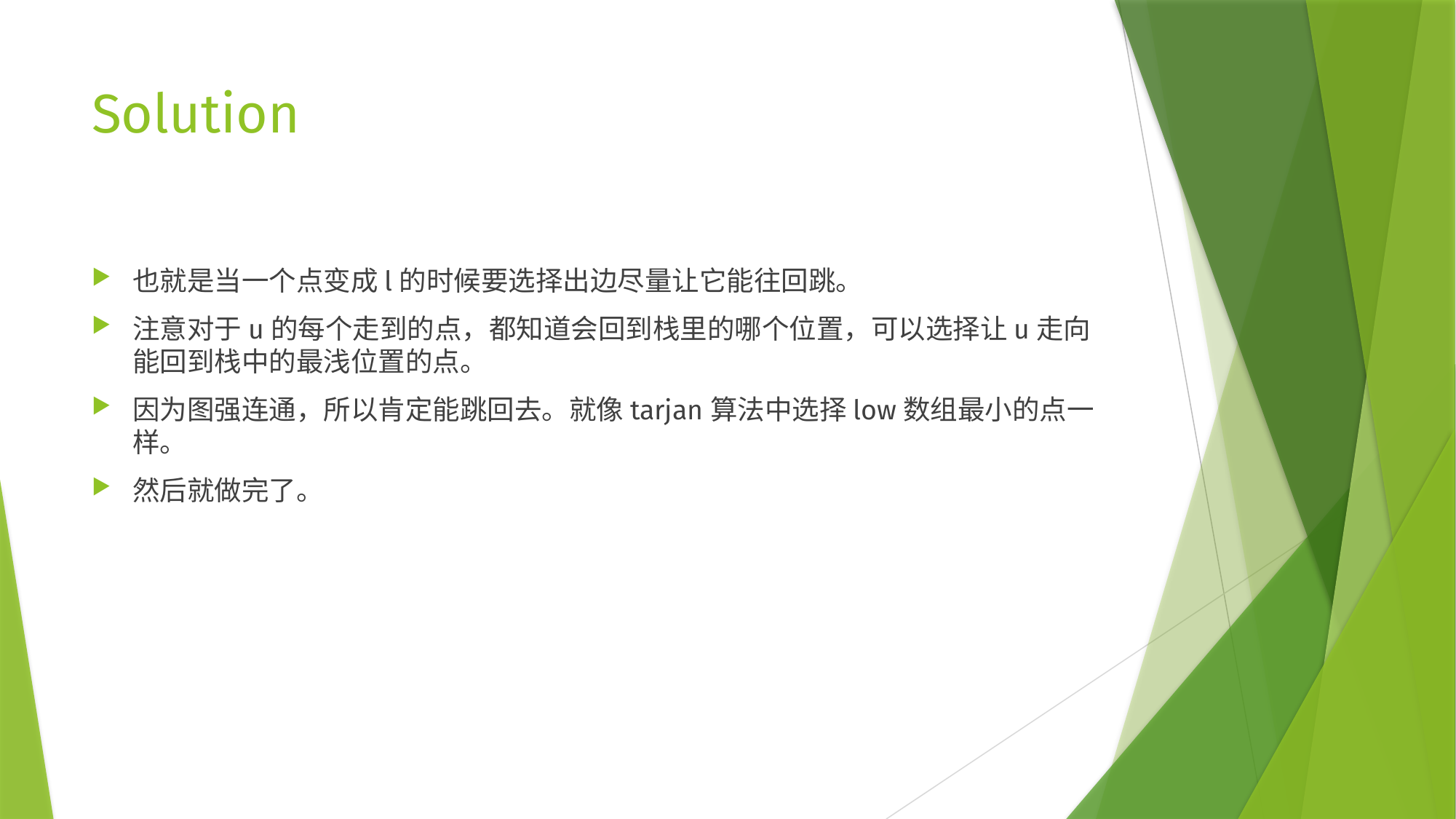

# Solution
也就是当一个点变成l的时候要选择出边尽量让它能往回跳。
注意对于u的每个走到的点，都知道会回到栈里的哪个位置，可以选择让u走向能回到栈中的最浅位置的点。
因为图强连通，所以肯定能跳回去。就像tarjan算法中选择low数组最小的点一样。
然后就做完了。